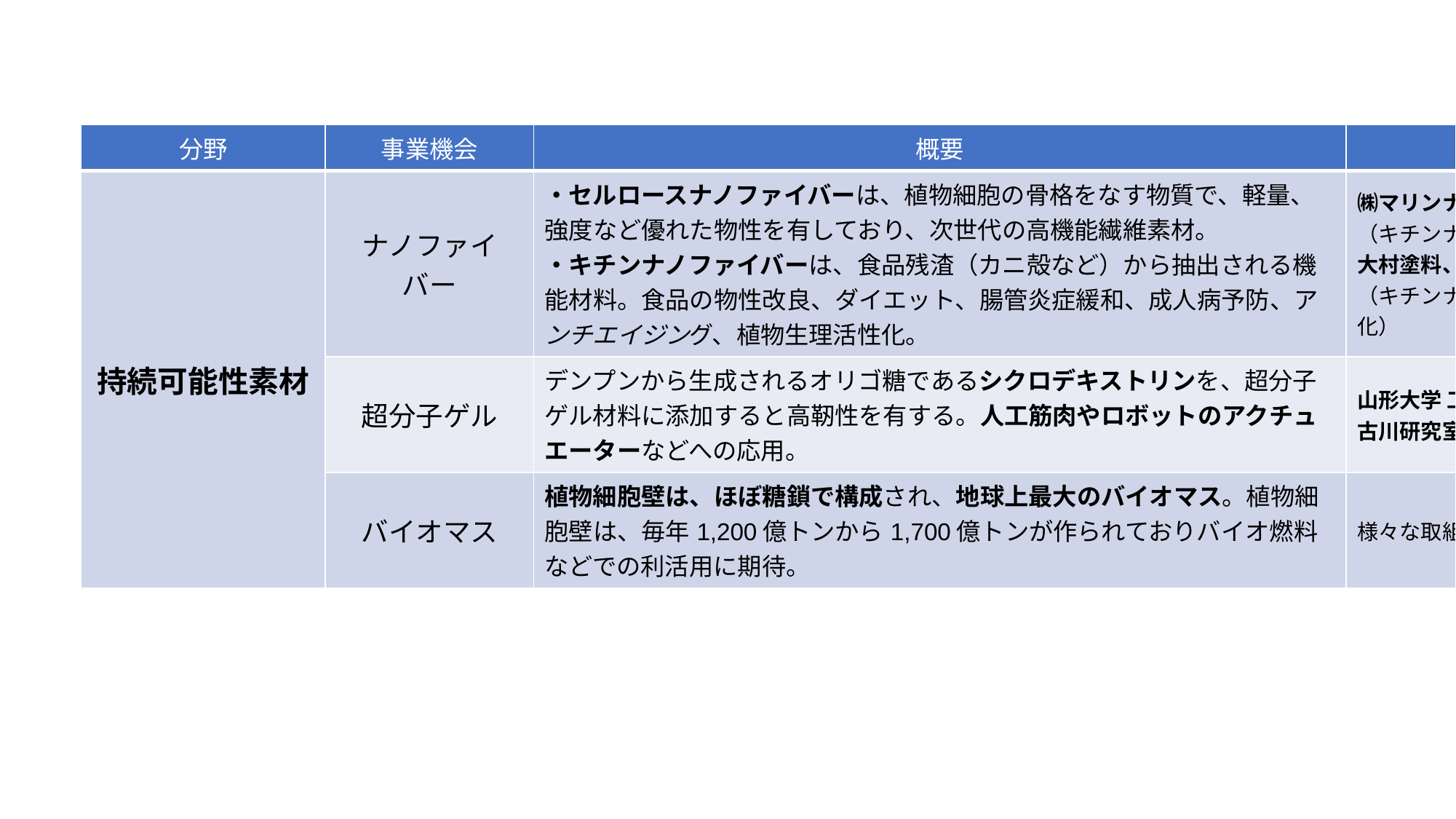

| 分野 | 事業機会 | 概要 | プレイヤー |
| --- | --- | --- | --- |
| 持続可能性素材 | ナノファイバー | ・セルロースナノファイバーは、植物細胞の骨格をなす物質で、軽量、強度など優れた物性を有しており、次世代の高機能繊維素材。 ・キチンナノファイバーは、食品残渣（カニ殻など）から抽出される機能材料。食品の物性改良、ダイエット、腸管炎症緩和、成人病予防、アンチエイジング、植物生理活性化。 | ㈱マリンナノファイバー （キチンナノファイバー） 大村塗料、シャープ化学工業 （キチンナノファイバー低コスト化） |
|  | 超分子ゲル | デンプンから生成されるオリゴ糖であるシクロデキストリンを、超分子ゲル材料に添加すると高靭性を有する。人工筋肉やロボットのアクチュエーターなどへの応用。 | 山形大学 工学部 機械システム工学科 古川研究室、ディライトマター㈱ |
|  | バイオマス | 植物細胞壁は、ほぼ糖鎖で構成され、地球上最大のバイオマス。植物細胞壁は、毎年1,200億トンから1,700億トンが作られておりバイオ燃料などでの利活用に期待。 | 様々な取組が世界でなされている |